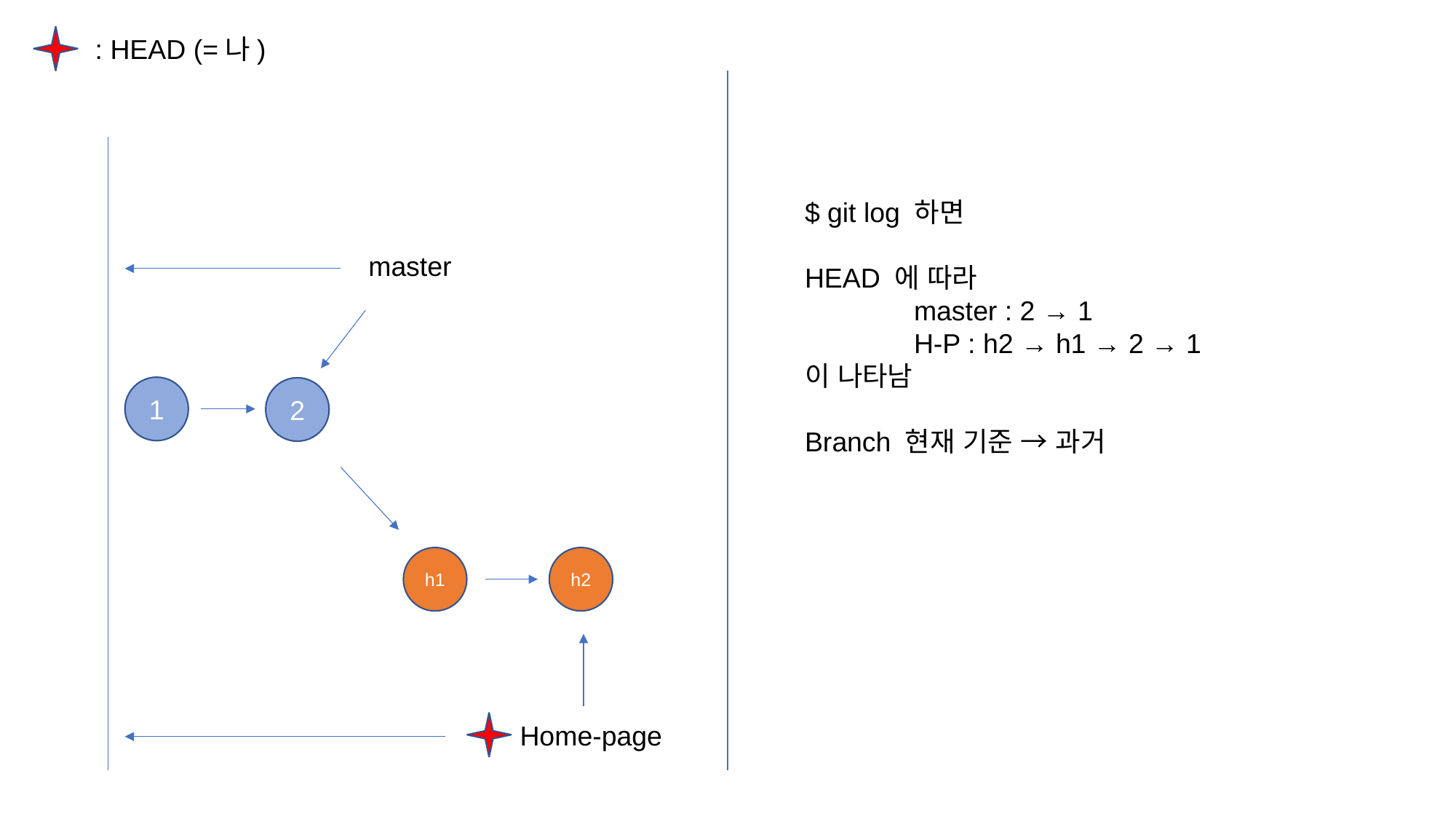

: HEAD (=나)
$ git log 하면

HEAD 에 따라
	master : 2 → 1
	H-P : h2 → h1 → 2 → 1
이 나타남

Branch 현재 기준 → 과거
master
1
2
h1
h2

Home-page